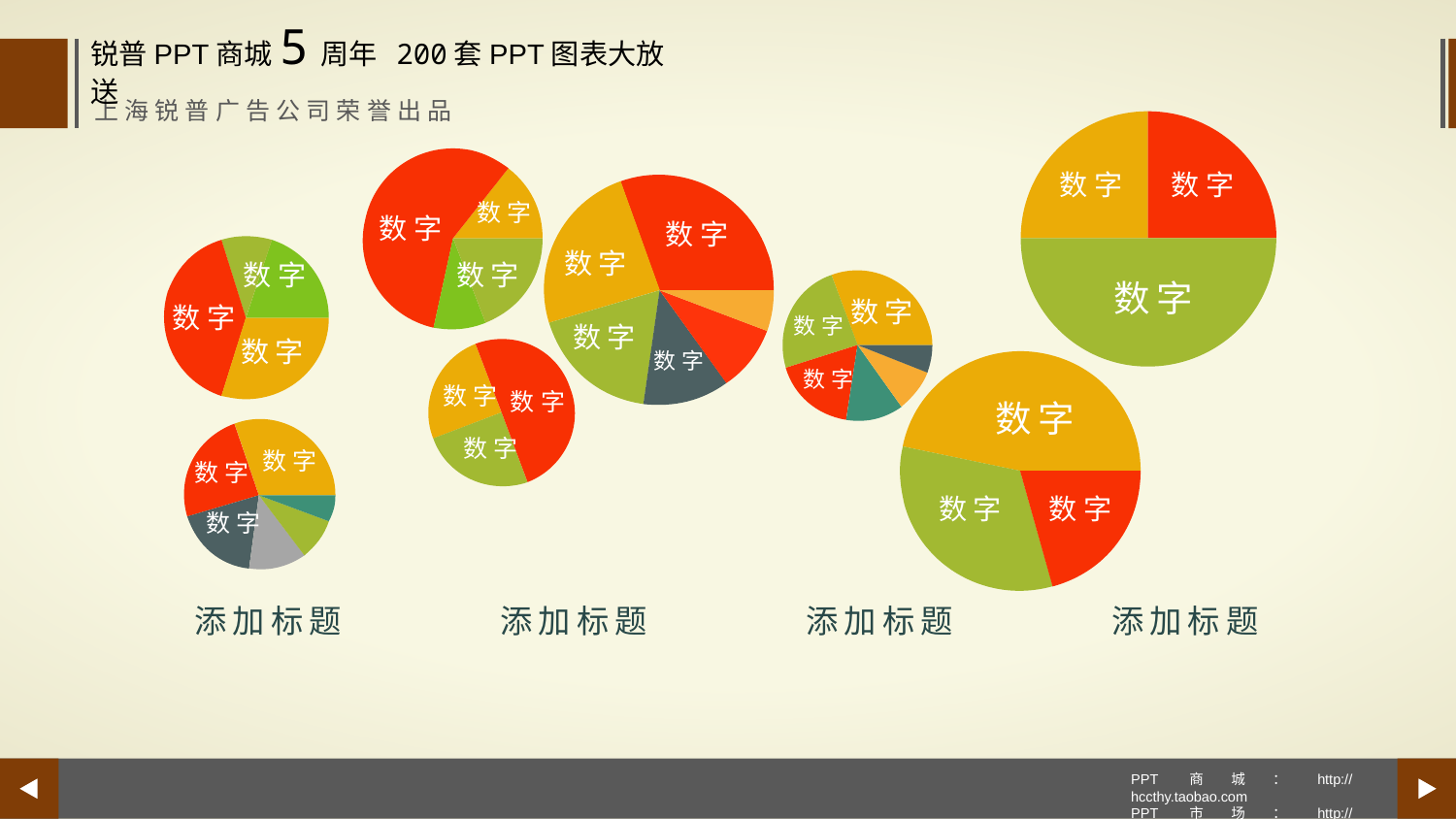

数字
数字

数字
数字
数字

数字

数字
数字

数字

数字

数字
数字
数字

数字

数字

数字
数字
数字
数字

数字
数字

数字

数字
数字

数字
添加标题
添加标题
添加标题
添加标题